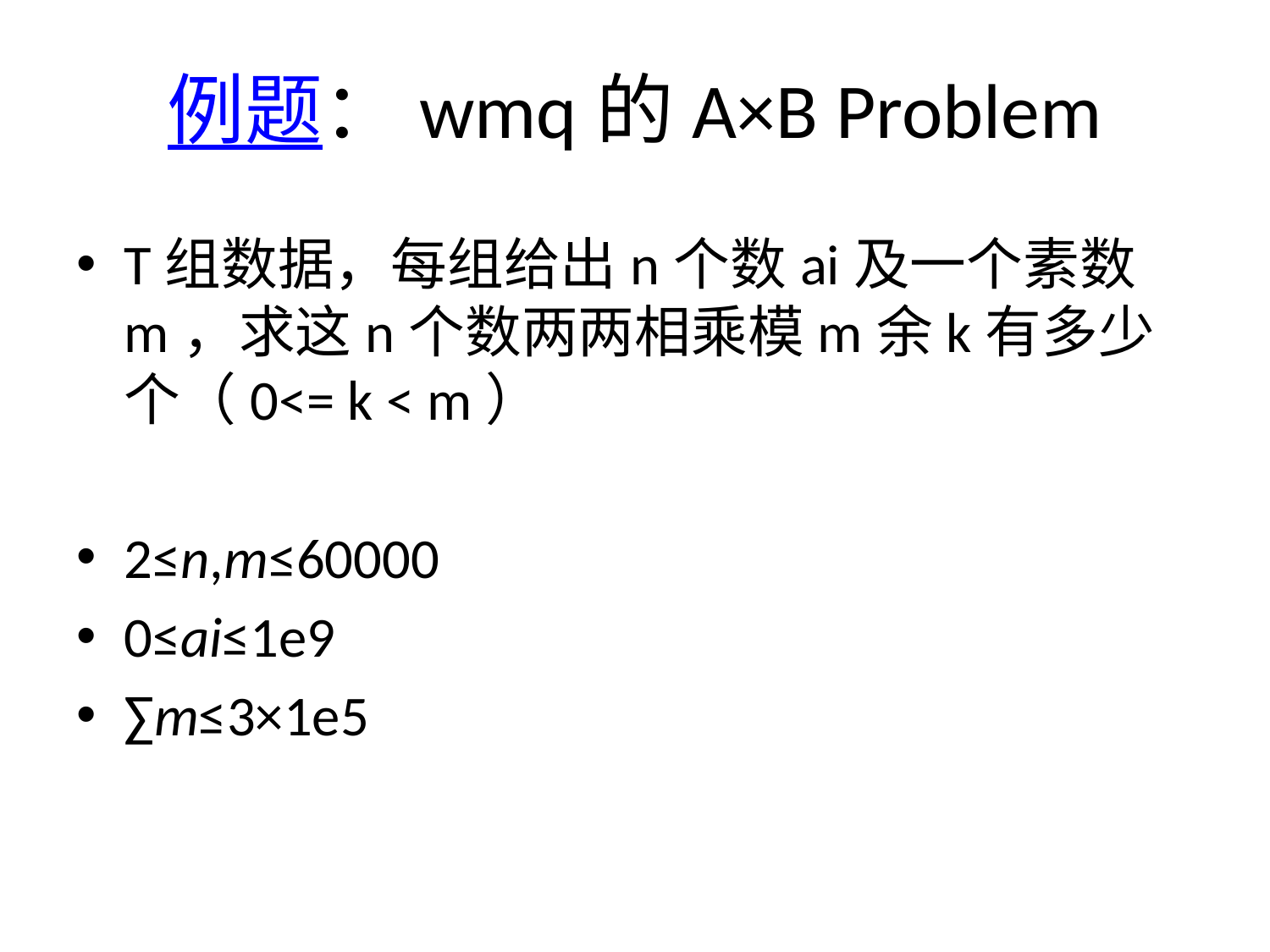

# 例题：wmq的A×B Problem
T组数据，每组给出n个数ai及一个素数m，求这n个数两两相乘模m余k有多少个（0<= k < m）

2≤n,m≤60000
0≤ai≤1e9
∑m≤3×1e5